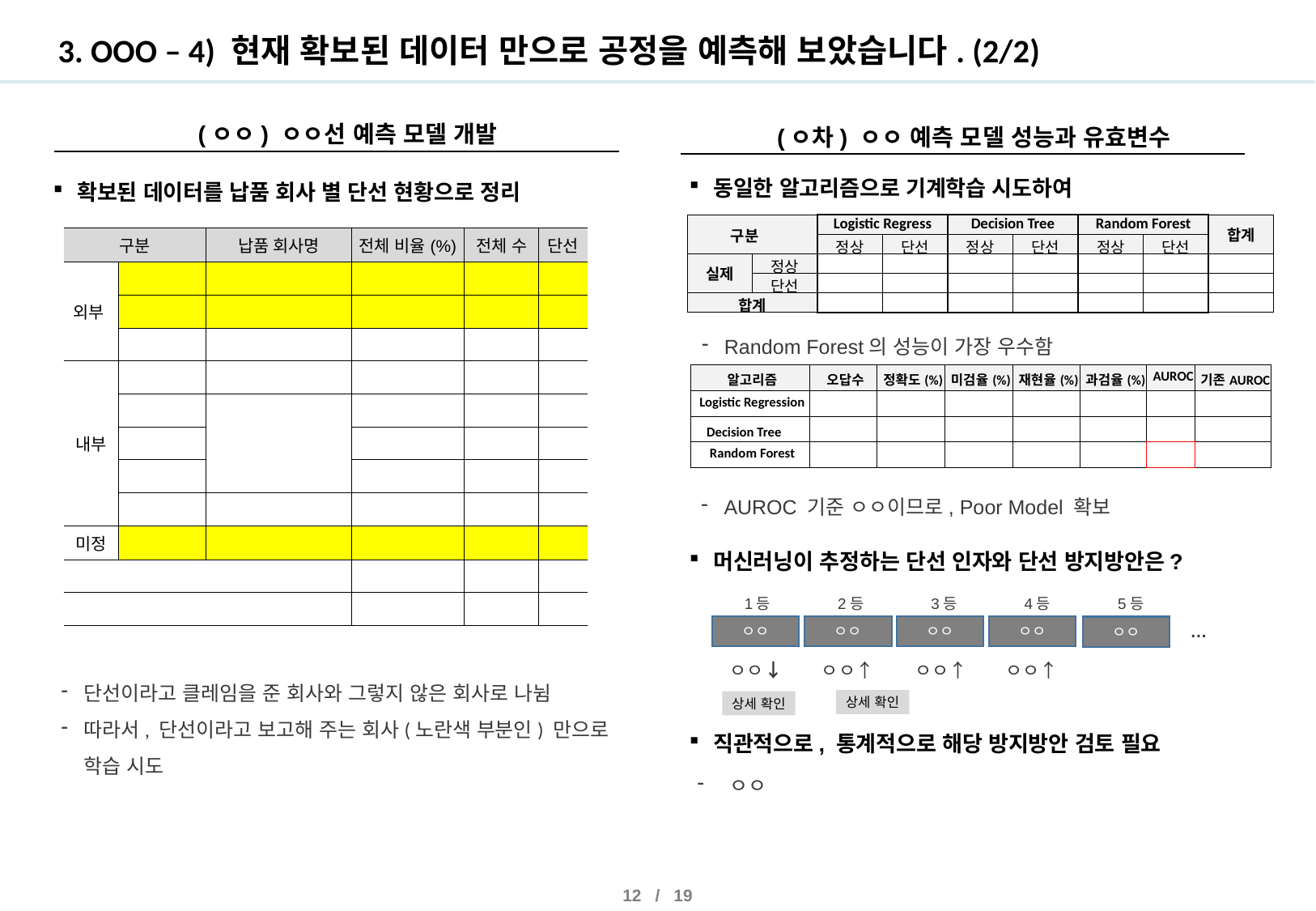

# 3. OOO – 4) 현재 확보된 데이터 만으로 공정을 예측해 보았습니다. (2/2)
 (ㅇㅇ) ㅇㅇ선 예측 모델 개발
 (ㅇ차) ㅇㅇ 예측 모델 성능과 유효변수
동일한 알고리즘으로 기계학습 시도하여
확보된 데이터를 납품 회사 별 단선 현황으로 정리
| 구분 |  | Logistic Regress |  | Decision Tree |  | Random Forest |  | 합계 |
| --- | --- | --- | --- | --- | --- | --- | --- | --- |
|  |  | 정상 | 단선 | 정상 | 단선 | 정상 | 단선 |  |
| 실제 | 정상 |  |  |  |  |  |  |  |
|  | 단선 |  |  |  |  |  |  |  |
| 합계 |  |  |  |  |  |  |  |  |
| 구분 |  | 납품 회사명 | 전체 비율(%) | 전체 수 | 단선 |
| --- | --- | --- | --- | --- | --- |
| 외부 |  |  |  |  |  |
|  |  |  |  |  |  |
|  |  |  |  |  |  |
| 내부 |  |  |  |  |  |
|  |  |  |  |  |  |
|  |  |  |  |  |  |
|  |  |  |  |  |  |
|  |  |  |  |  |  |
| 미정 |  |  |  |  |  |
|  |  |  |  |  |  |
|  |  |  |  |  |  |
Random Forest의 성능이 가장 우수함
| 알고리즘 | 오답수 | 정확도(%) | 미검율(%) | 재현율(%) | 과검율(%) | AUROC | 기존AUROC |
| --- | --- | --- | --- | --- | --- | --- | --- |
| Logistic Regression |  |  |  |  |  |  |  |
| Decision Tree |  |  |  |  |  |  |  |
| Random Forest |  |  |  |  |  |  |  |
AUROC 기준 ㅇㅇ이므로, Poor Model 확보
머신러닝이 추정하는 단선 인자와 단선 방지방안은?
1등
2등
3등
4등
5등
…
ㅇㅇ
ㅇㅇ
ㅇㅇ
ㅇㅇ
ㅇㅇ
ㅇㅇ↓
ㅇㅇ↑
ㅇㅇ↑
ㅇㅇ↑
단선이라고 클레임을 준 회사와 그렇지 않은 회사로 나뉨
따라서, 단선이라고 보고해 주는 회사(노란색 부분인) 만으로 학습 시도
상세 확인
상세 확인
직관적으로, 통계적으로 해당 방지방안 검토 필요
 ㅇㅇ